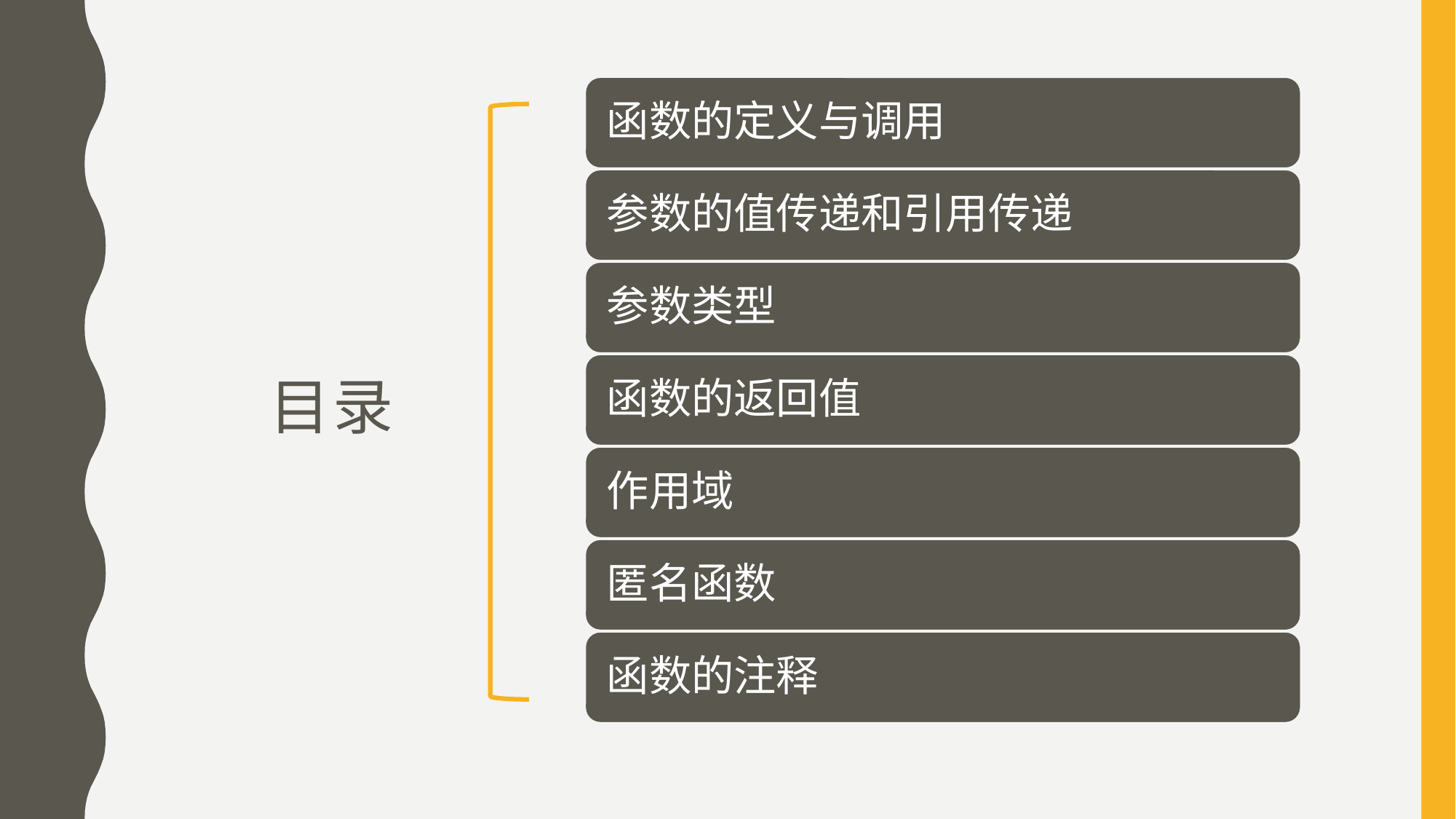

函数的定义与调用
参数的值传递和引用传递
参数类型
函数的返回值
作用域
匿名函数
函数的注释
# 目录